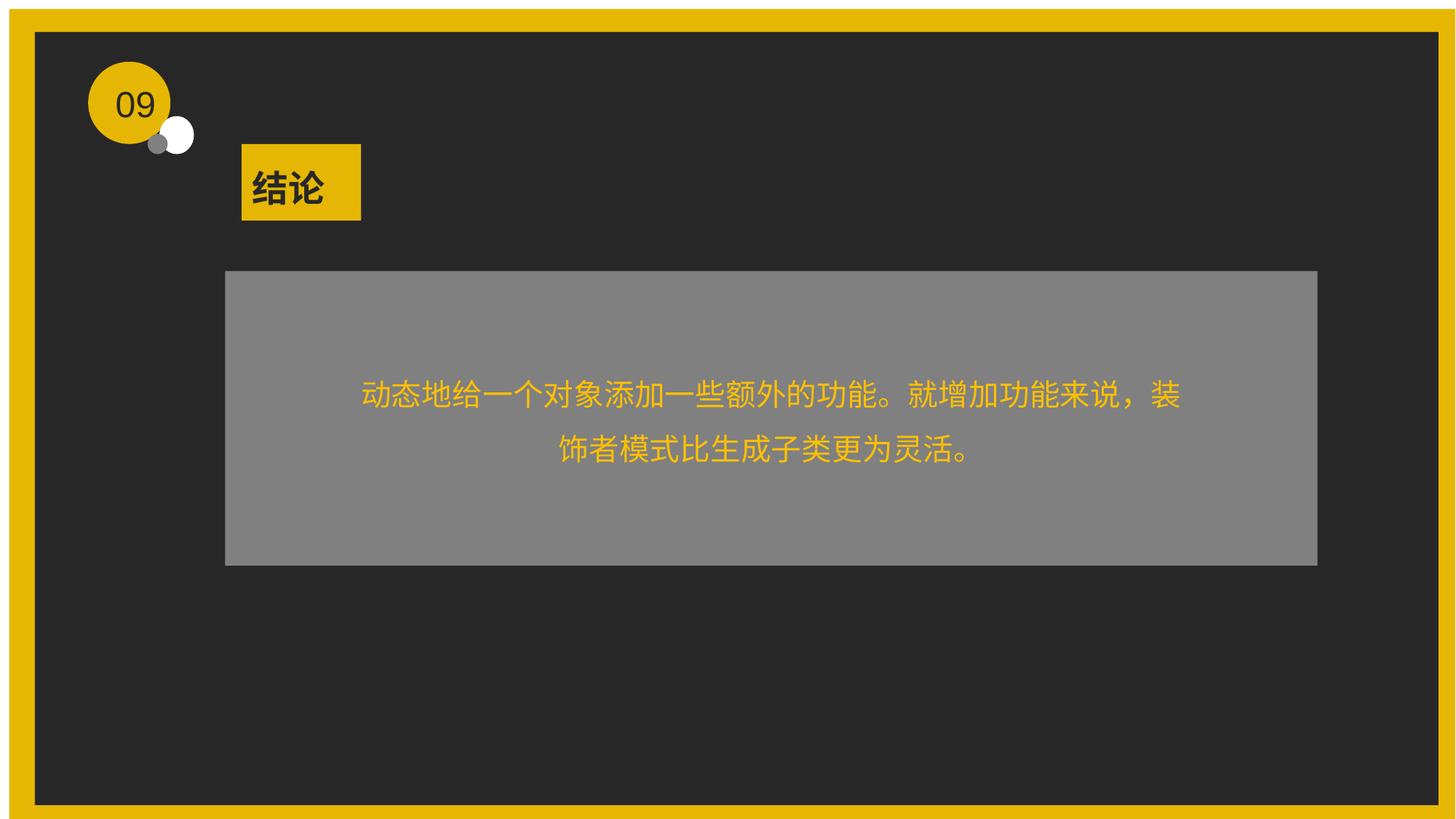

09

结论
动态地给一个对象添加一些额外的功能。就增加功能来说，装饰者模式比生成子类更为灵活。